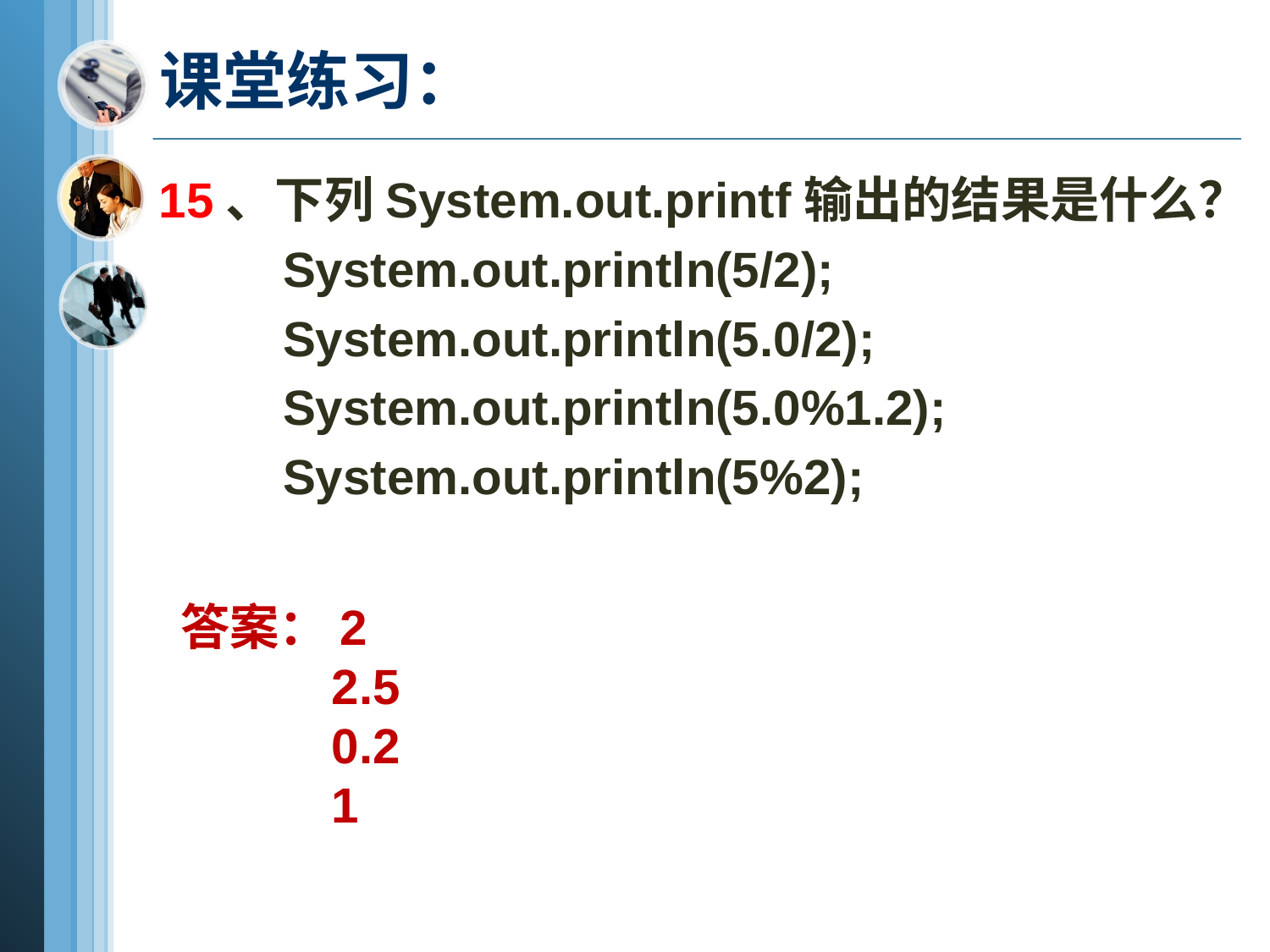

# 课堂练习：
15、下列System.out.printf输出的结果是什么？
         System.out.println(5/2);
         System.out.println(5.0/2);
         System.out.println(5.0%1.2);
         System.out.println(5%2);
答案：2
           2.5
           0.2
           1